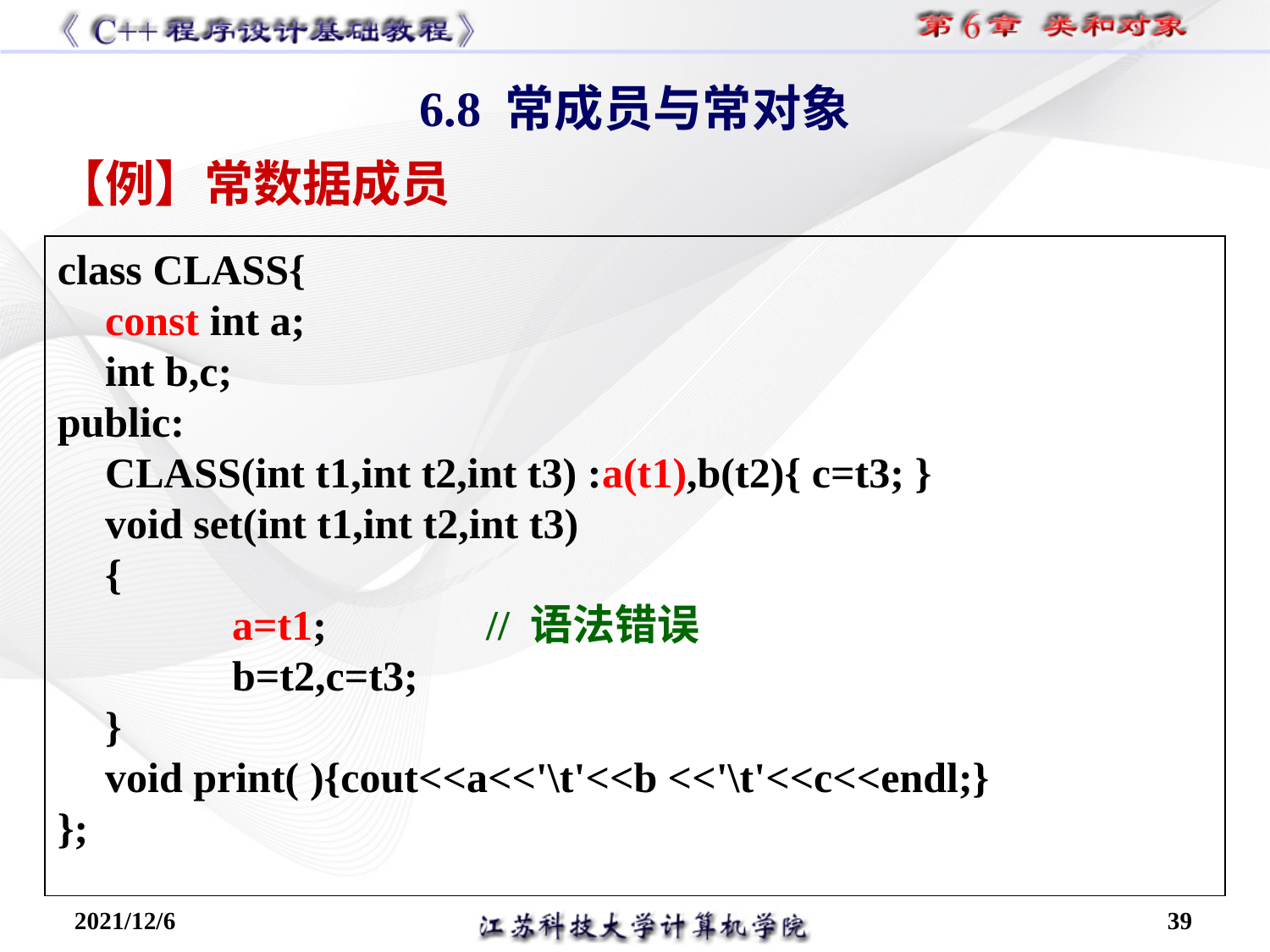

6.8 常成员与常对象
【例】常数据成员
class CLASS{
	const int a;
	int b,c;
public:
	CLASS(int t1,int t2,int t3) :a(t1),b(t2){ c=t3; }
	void set(int t1,int t2,int t3)
	{
		a=t1;		// 语法错误
		b=t2,c=t3;
	}
	void print( ){cout<<a<<'\t'<<b <<'\t'<<c<<endl;}
};